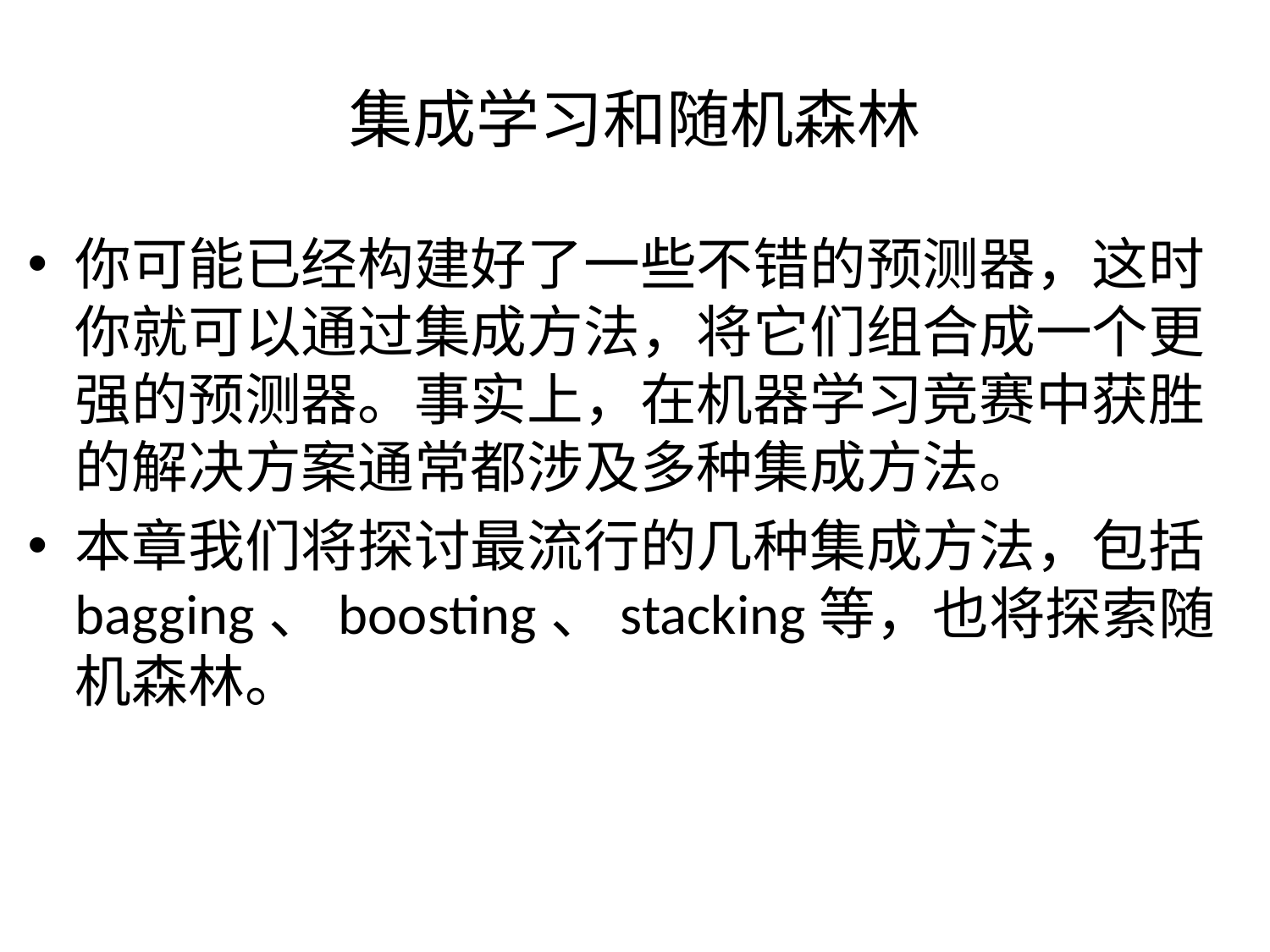

# 集成学习和随机森林
你可能已经构建好了一些不错的预测器，这时你就可以通过集成方法，将它们组合成一个更强的预测器。事实上，在机器学习竞赛中获胜的解决方案通常都涉及多种集成方法。
本章我们将探讨最流行的几种集成方法，包括bagging、boosting、stacking等，也将探索随机森林。